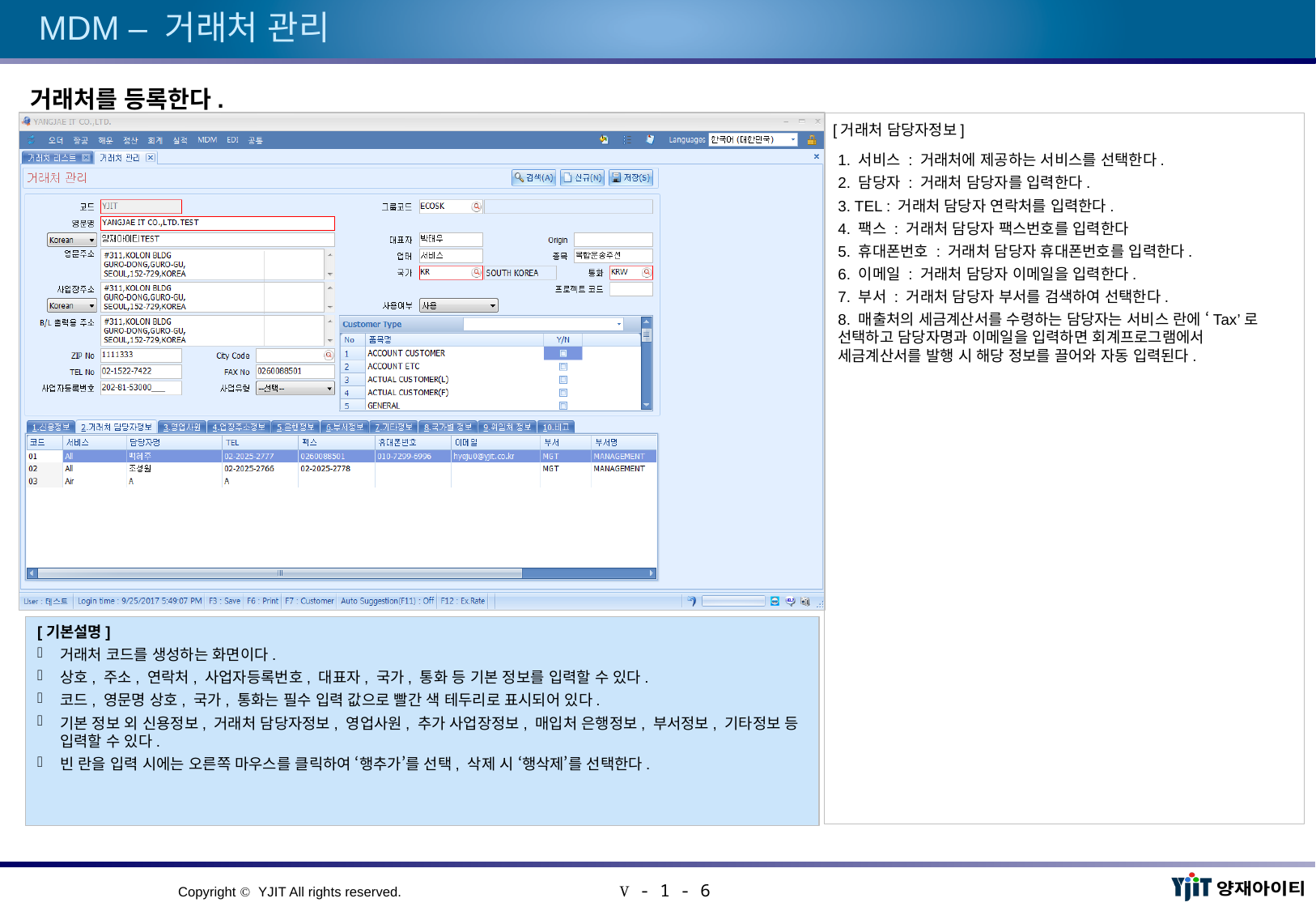

# MDM – 거래처 관리
거래처를 등록한다.

[거래처 담당자정보]
1. 서비스 : 거래처에 제공하는 서비스를 선택한다.
2. 담당자 : 거래처 담당자를 입력한다.
3. TEL : 거래처 담당자 연락처를 입력한다.
4. 팩스 : 거래처 담당자 팩스번호를 입력한다
5. 휴대폰번호 : 거래처 담당자 휴대폰번호를 입력한다.
6. 이메일 : 거래처 담당자 이메일을 입력한다.
7. 부서 : 거래처 담당자 부서를 검색하여 선택한다.
8. 매출처의 세금계산서를 수령하는 담당자는 서비스 란에 ‘Tax’로 선택하고 담당자명과 이메일을 입력하면 회계프로그램에서 세금계산서를 발행 시 해당 정보를 끌어와 자동 입력된다.

[기본설명]
거래처 코드를 생성하는 화면이다.
상호, 주소, 연락처, 사업자등록번호, 대표자, 국가, 통화 등 기본 정보를 입력할 수 있다.
코드, 영문명 상호, 국가, 통화는 필수 입력 값으로 빨간 색 테두리로 표시되어 있다.
기본 정보 외 신용정보, 거래처 담당자정보, 영업사원, 추가 사업장정보, 매입처 은행정보, 부서정보, 기타정보 등 입력할 수 있다.
빈 란을 입력 시에는 오른쪽 마우스를 클릭하여 ‘행추가’를 선택, 삭제 시 ‘행삭제’를 선택한다.